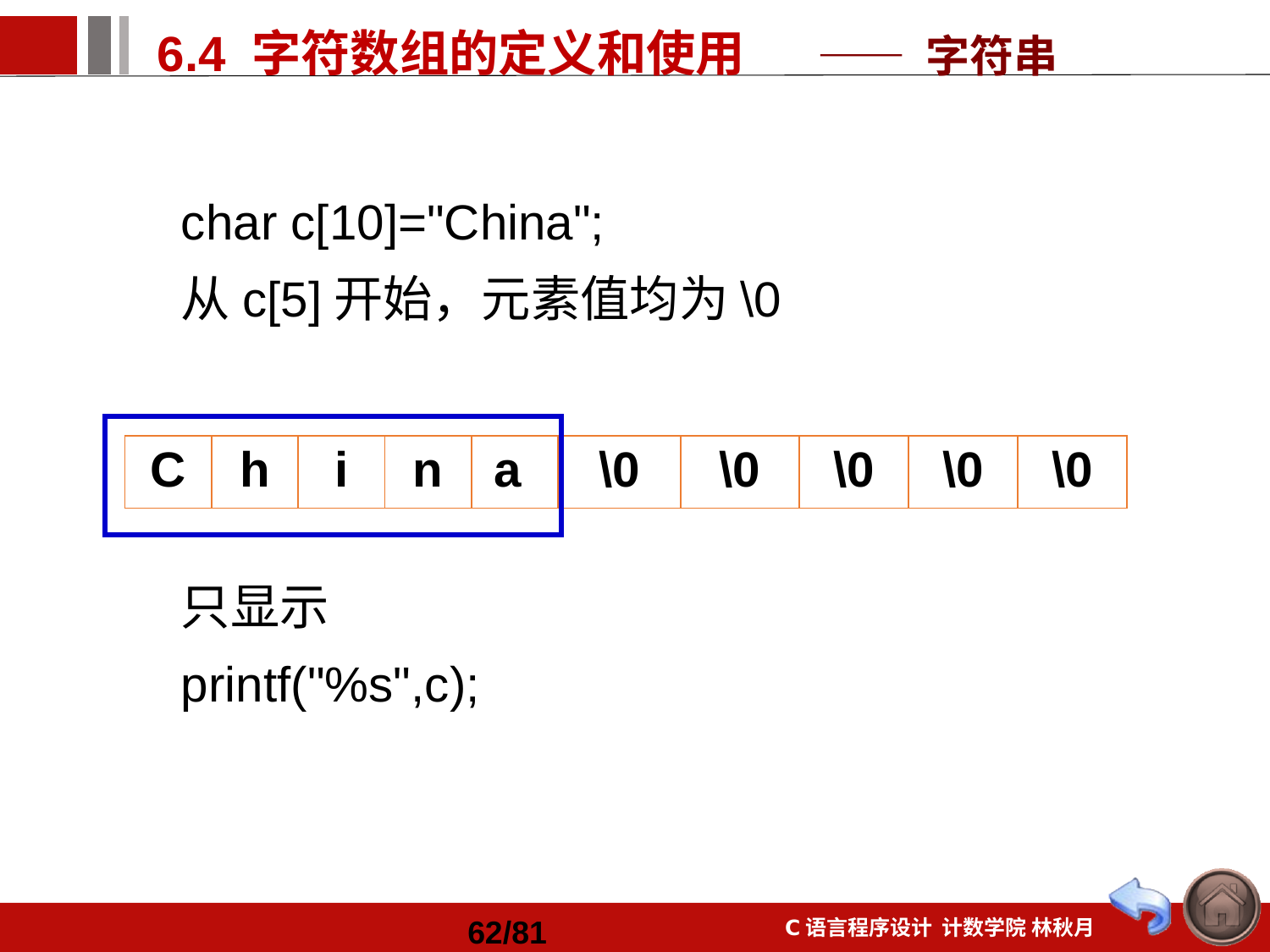

—— 字符串
char c[10]="China";
从c[5]开始，元素值均为\0

只显示
printf("%s",c);

| C | h | i | n | a | \0 | \0 | \0 | \0 | \0 |
| --- | --- | --- | --- | --- | --- | --- | --- | --- | --- |